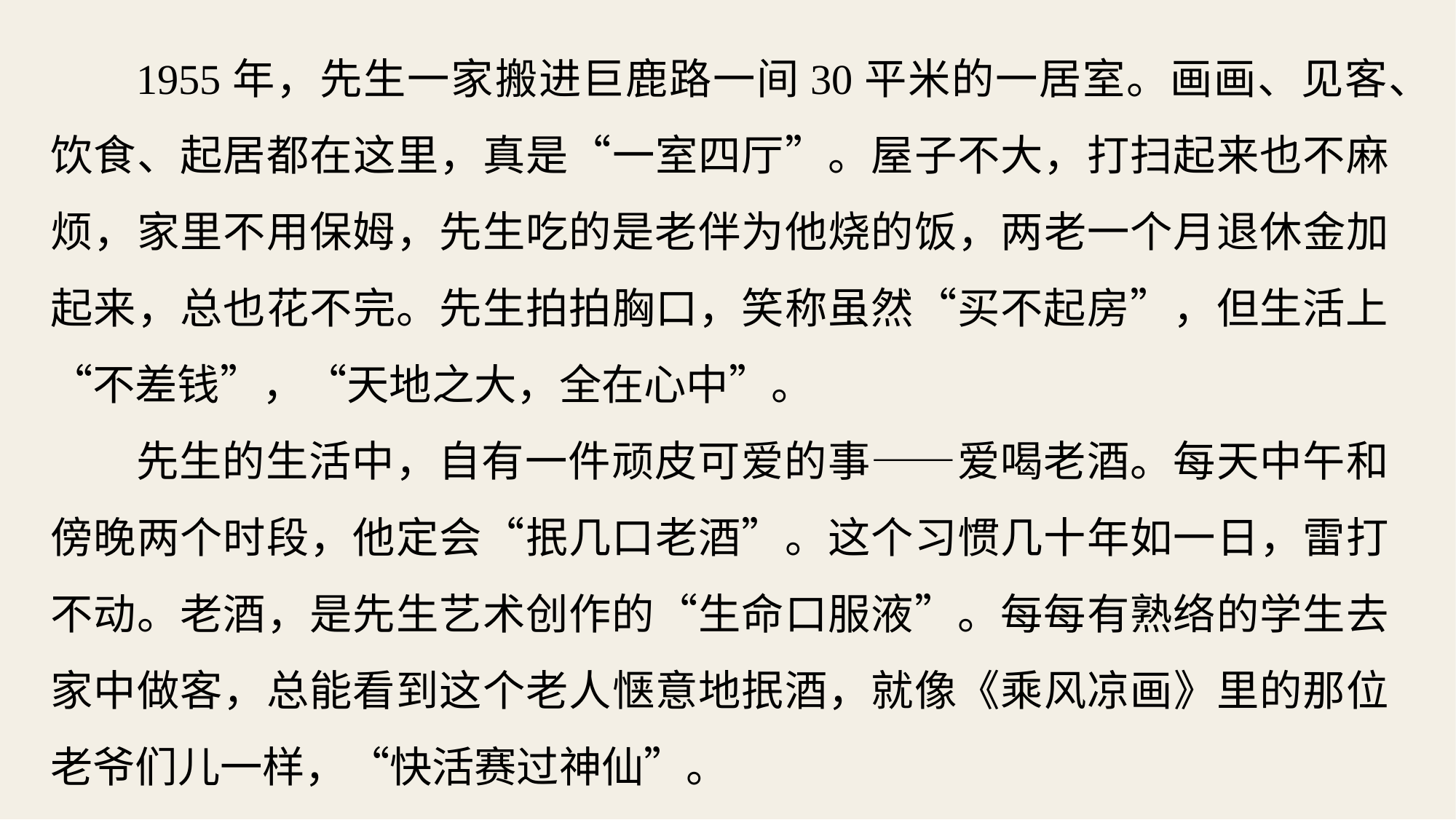

1955年，先生一家搬进巨鹿路一间30平米的一居室。画画、见客、饮食、起居都在这里，真是“一室四厅”。屋子不大，打扫起来也不麻烦，家里不用保姆，先生吃的是老伴为他烧的饭，两老一个月退休金加起来，总也花不完。先生拍拍胸口，笑称虽然“买不起房”，但生活上“不差钱”，“天地之大，全在心中”。
先生的生活中，自有一件顽皮可爱的事——爱喝老酒。每天中午和傍晚两个时段，他定会“抿几口老酒”。这个习惯几十年如一日，雷打不动。老酒，是先生艺术创作的“生命口服液”。每每有熟络的学生去家中做客，总能看到这个老人惬意地抿酒，就像《乘风凉画》里的那位老爷们儿一样，“快活赛过神仙”。